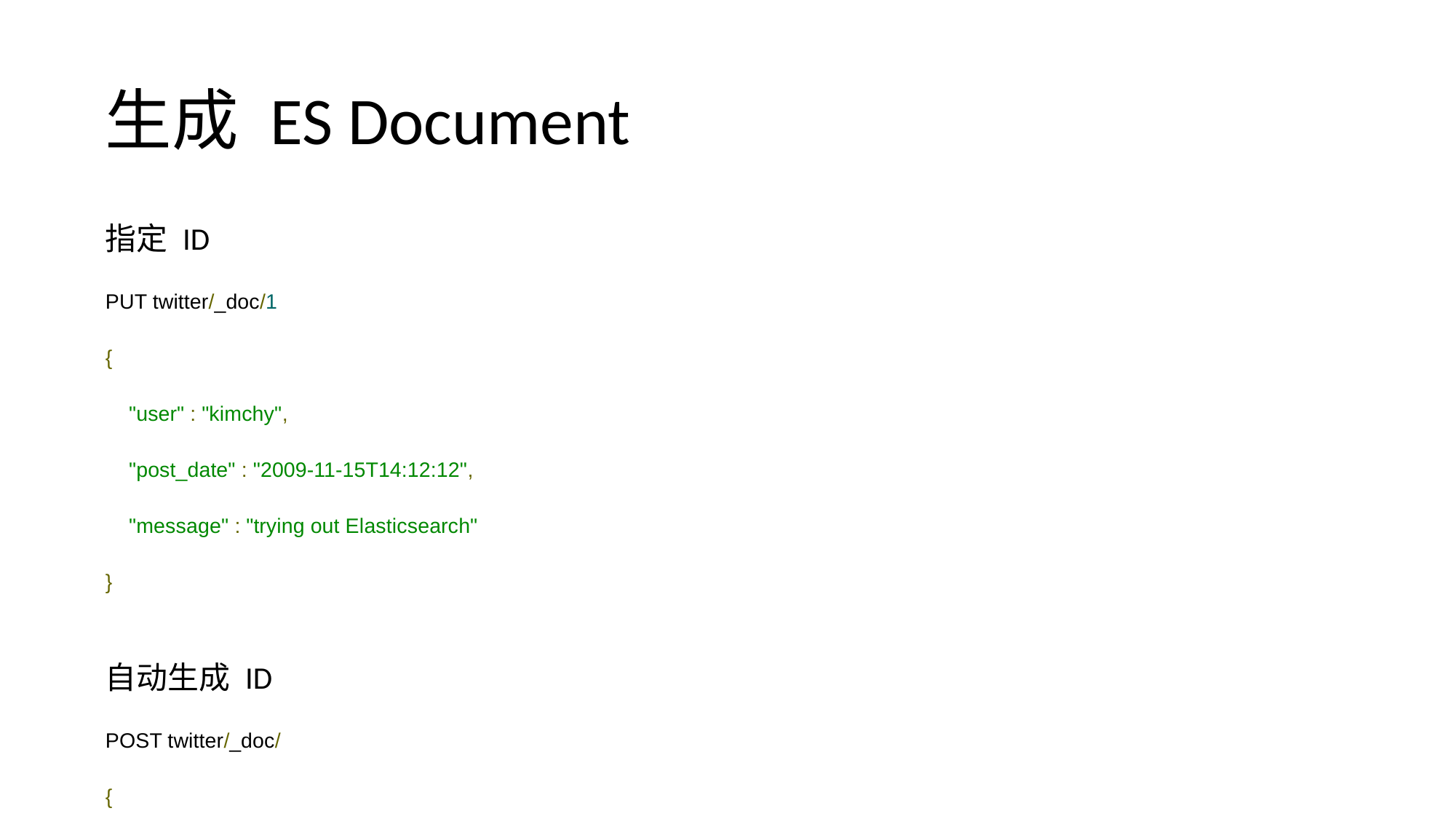

# 生成 ES Document
指定 ID
PUT twitter/_doc/1
{
    "user" : "kimchy",
    "post_date" : "2009-11-15T14:12:12",
    "message" : "trying out Elasticsearch"
}

自动生成 ID
POST twitter/_doc/
{
    "user" : "kimchy",
    "post_date" : "2009-11-15T14:12:12",
    "message" : "trying out Elasticsearch"
}